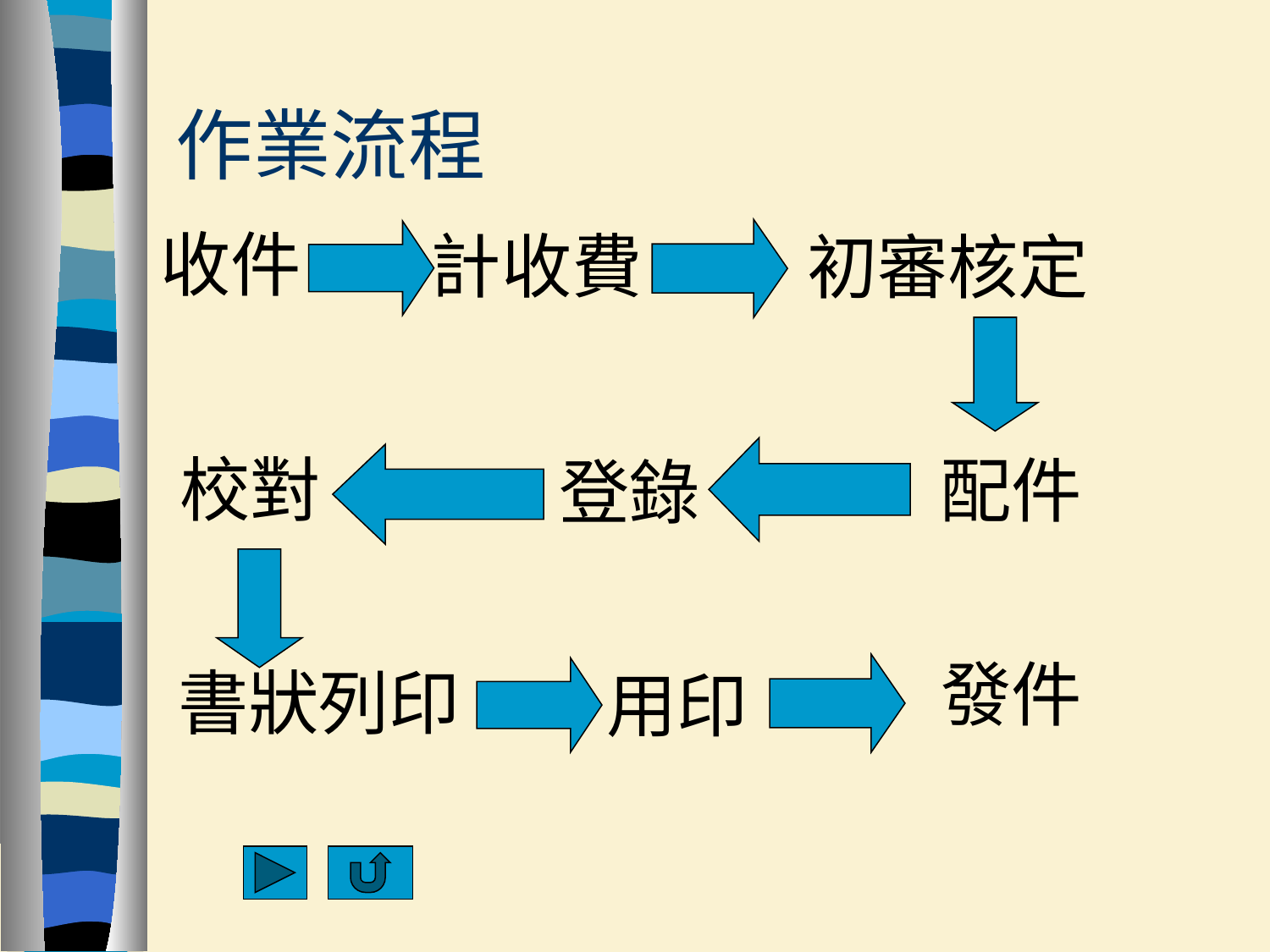

# 作業流程
收件
計收費
初審核定

校對
配件
登錄

發件
書狀列印

用印